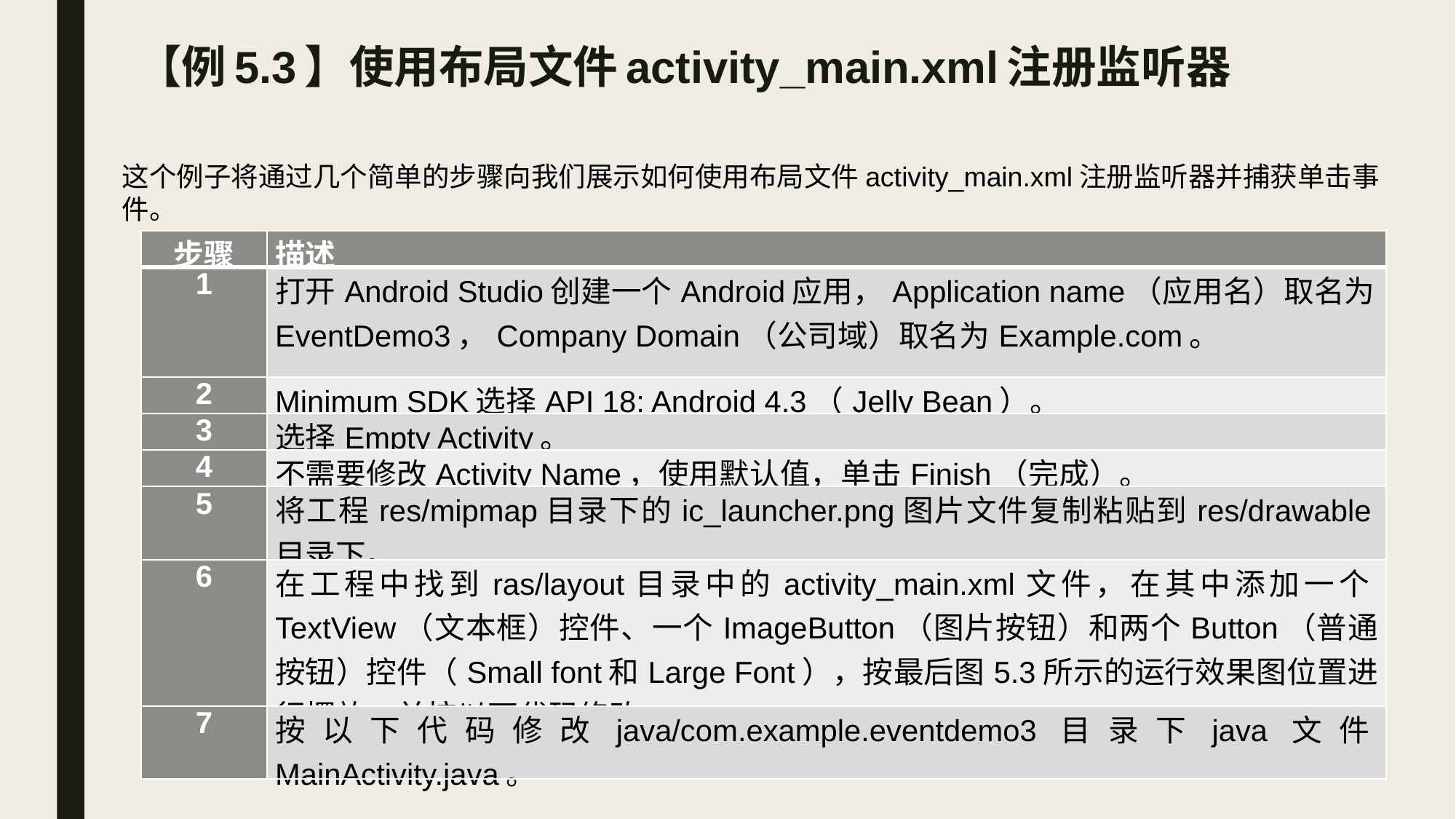

# 【例5.3】使用布局文件activity_main.xml注册监听器
这个例子将通过几个简单的步骤向我们展示如何使用布局文件activity_main.xml注册监听器并捕获单击事件。
| 步骤 | 描述 |
| --- | --- |
| 1 | 打开Android Studio创建一个Android应用，Application name（应用名）取名为EventDemo3，Company Domain（公司域）取名为Example.com。 |
| 2 | Minimum SDK选择API 18: Android 4.3（Jelly Bean）。 |
| 3 | 选择Empty Activity。 |
| 4 | 不需要修改Activity Name，使用默认值，单击Finish（完成）。 |
| 5 | 将工程res/mipmap目录下的ic\_launcher.png图片文件复制粘贴到res/drawable目录下。 |
| 6 | 在工程中找到ras/layout目录中的activity\_main.xml文件，在其中添加一个TextView（文本框）控件、一个ImageButton（图片按钮）和两个Button（普通按钮）控件（Small font和Large Font），按最后图5.3所示的运行效果图位置进行摆放，并按以下代码修改。 |
| 7 | 按以下代码修改java/com.example.eventdemo3目录下java文件MainActivity.java。 |